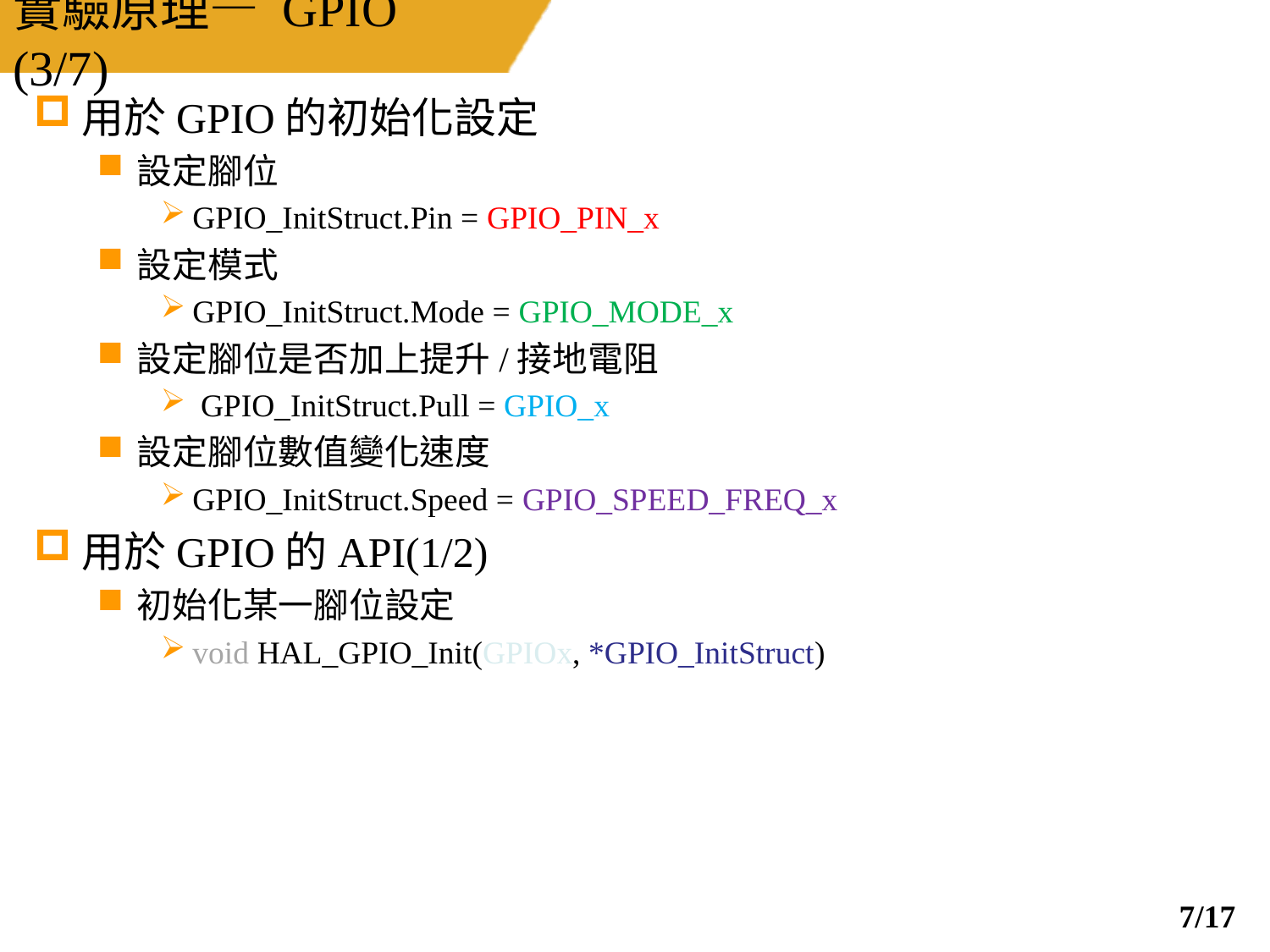

# 實驗原理— GPIO (3/7)
用於GPIO的初始化設定
設定腳位
GPIO_InitStruct.Pin = GPIO_PIN_x
設定模式
GPIO_InitStruct.Mode = GPIO_MODE_x
設定腳位是否加上提升/接地電阻
 GPIO_InitStruct.Pull = GPIO_x
設定腳位數值變化速度
GPIO_InitStruct.Speed = GPIO_SPEED_FREQ_x
用於GPIO的API(1/2)
初始化某一腳位設定
void HAL_GPIO_Init(GPIOx, *GPIO_InitStruct)

7/17